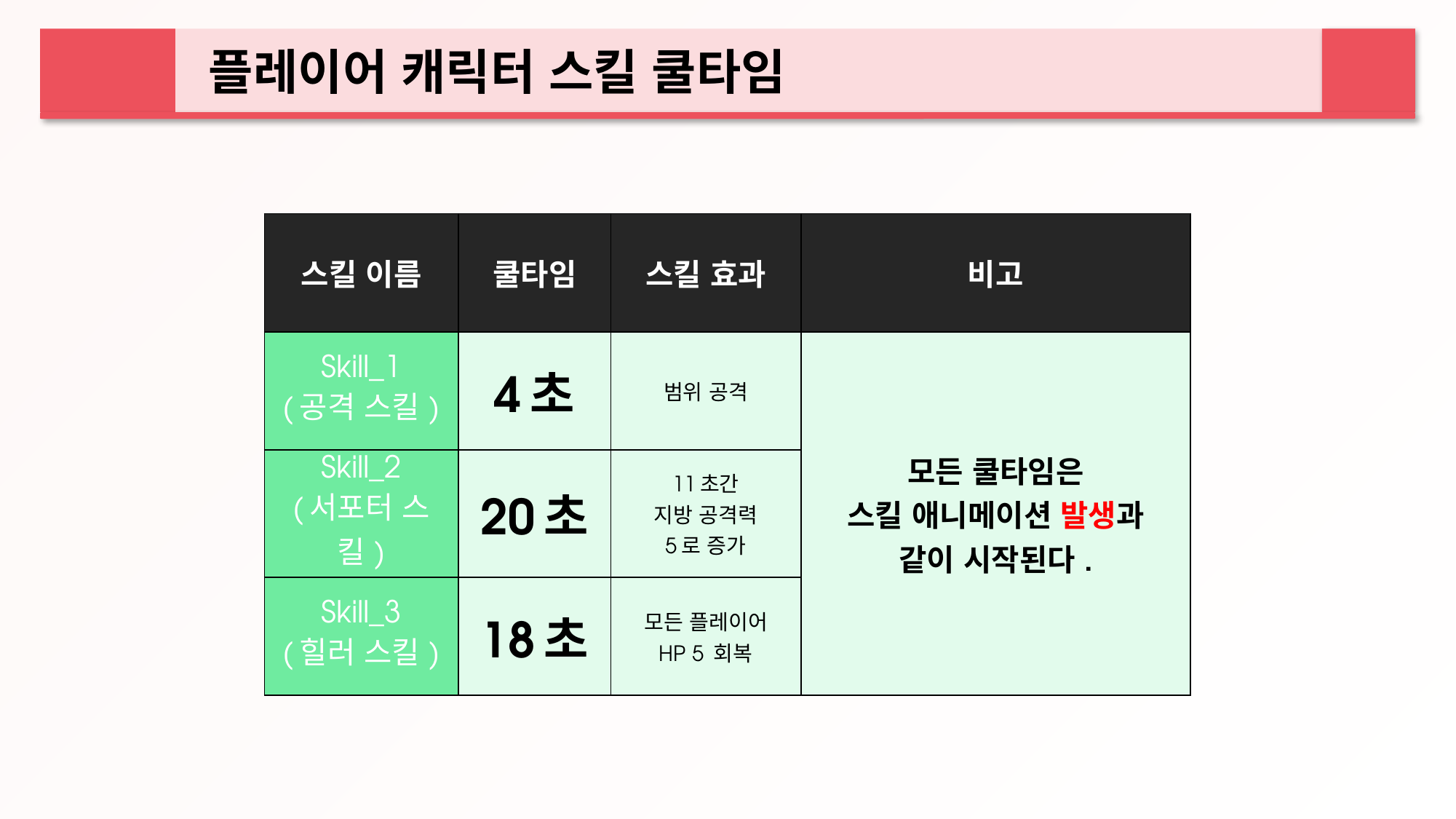

플레이어 캐릭터 스킬 쿨타임

| 스킬 이름 | 쿨타임 | 스킬 효과 | 비고 |
| --- | --- | --- | --- |
| Skill\_1 (공격 스킬) | 4초 | 범위 공격 | 모든 쿨타임은 스킬 애니메이션 발생과 같이 시작된다. |
| Skill\_2 (서포터 스킬) | 20초 | 11초간 지방 공격력 5로 증가 |  |
| Skill\_3 (힐러 스킬) | 18초 | 모든 플레이어 HP 5 회복 |  |